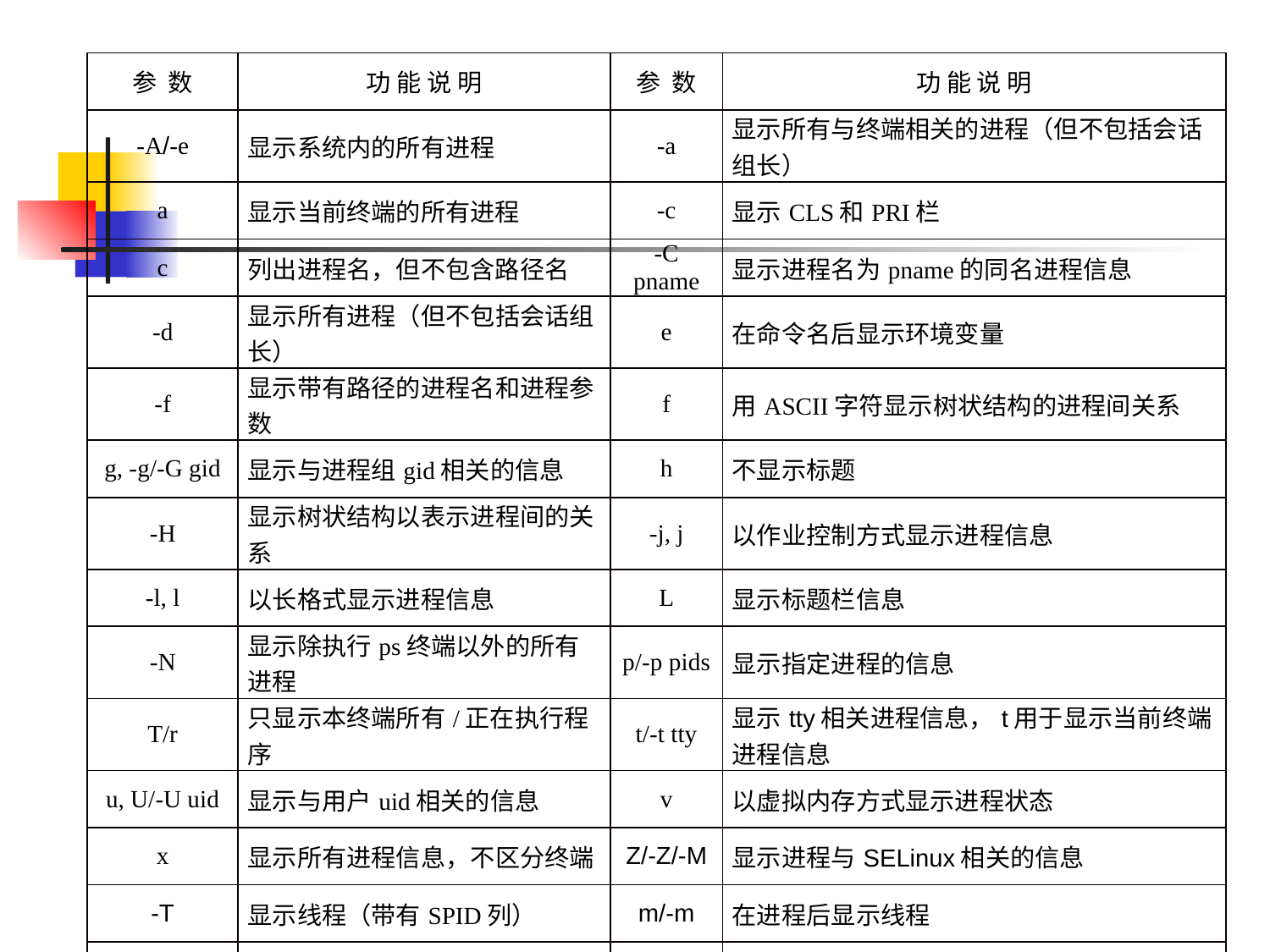

| 参 数 | 功 能 说 明 | 参 数 | 功 能 说 明 |
| --- | --- | --- | --- |
| -A/-e | 显示系统内的所有进程 | -a | 显示所有与终端相关的进程（但不包括会话组长） |
| a | 显示当前终端的所有进程 | -c | 显示CLS和PRI栏 |
| c | 列出进程名，但不包含路径名 | -C pname | 显示进程名为pname的同名进程信息 |
| -d | 显示所有进程（但不包括会话组长） | e | 在命令名后显示环境变量 |
| -f | 显示带有路径的进程名和进程参数 | f | 用ASCII字符显示树状结构的进程间关系 |
| g, -g/-G gid | 显示与进程组gid相关的信息 | h | 不显示标题 |
| -H | 显示树状结构以表示进程间的关系 | -j, j | 以作业控制方式显示进程信息 |
| -l, l | 以长格式显示进程信息 | L | 显示标题栏信息 |
| -N | 显示除执行ps终端以外的所有进程 | p/-p pids | 显示指定进程的信息 |
| T/r | 只显示本终端所有/正在执行程序 | t/-t tty | 显示tty相关进程信息，t用于显示当前终端进程信息 |
| u, U/-U uid | 显示与用户uid相关的信息 | v | 以虚拟内存方式显示进程状态 |
| x | 显示所有进程信息，不区分终端 | Z/-Z/-M | 显示进程与SELinux相关的信息 |
| -T | 显示线程（带有SPID列） | m/-m | 在进程后显示线程 |
| H | 像显示进程一样显示线程 | -L | 显示线程（带有LWP和NLWP列） |